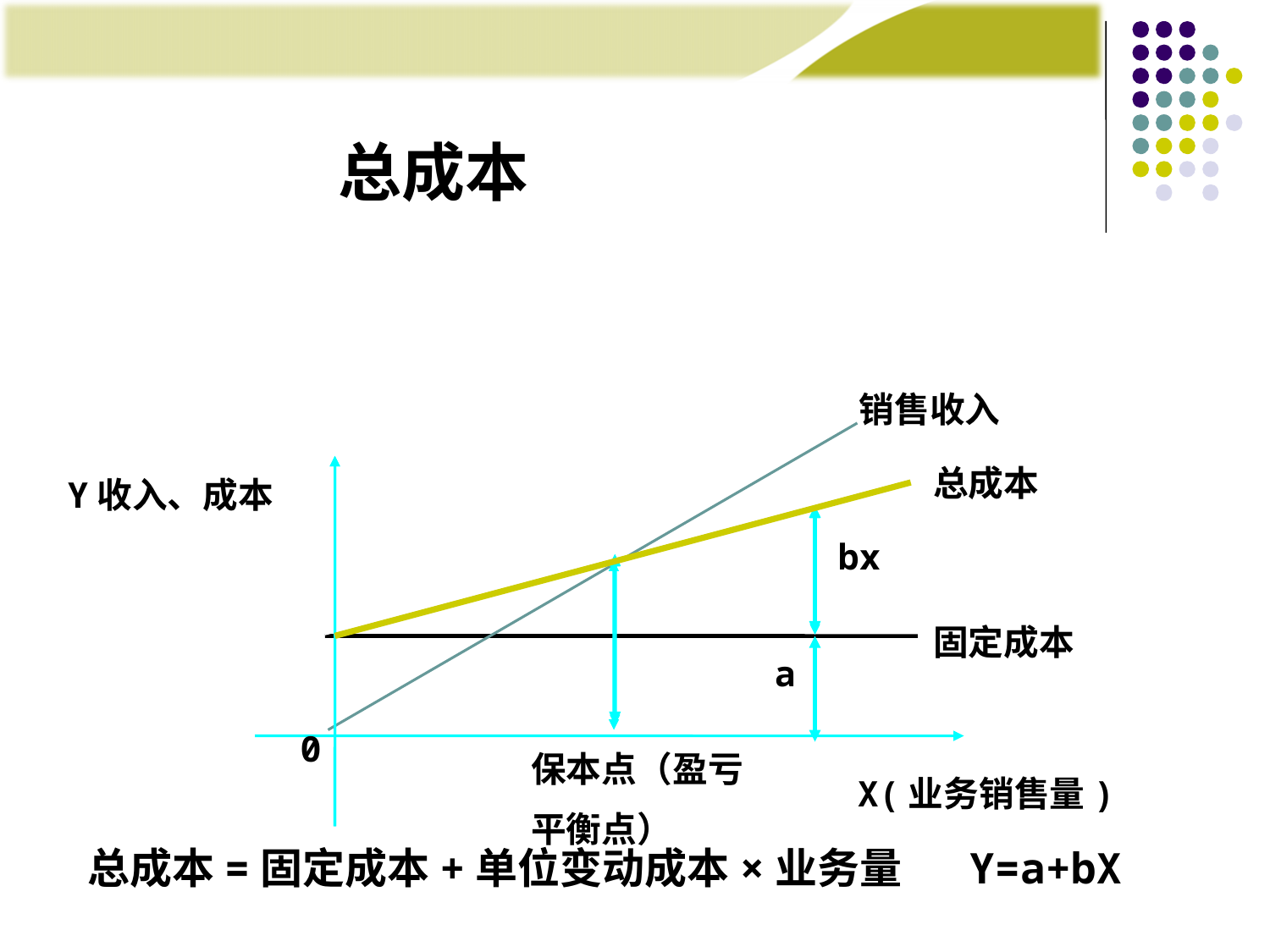

80
总成本

销售收入

总成本

Y收入、成本

bx

固定成本

a
0

保本点（盈亏
平衡点）
X(业务销售量)
总成本=固定成本+单位变动成本×业务量      Y=a+bX